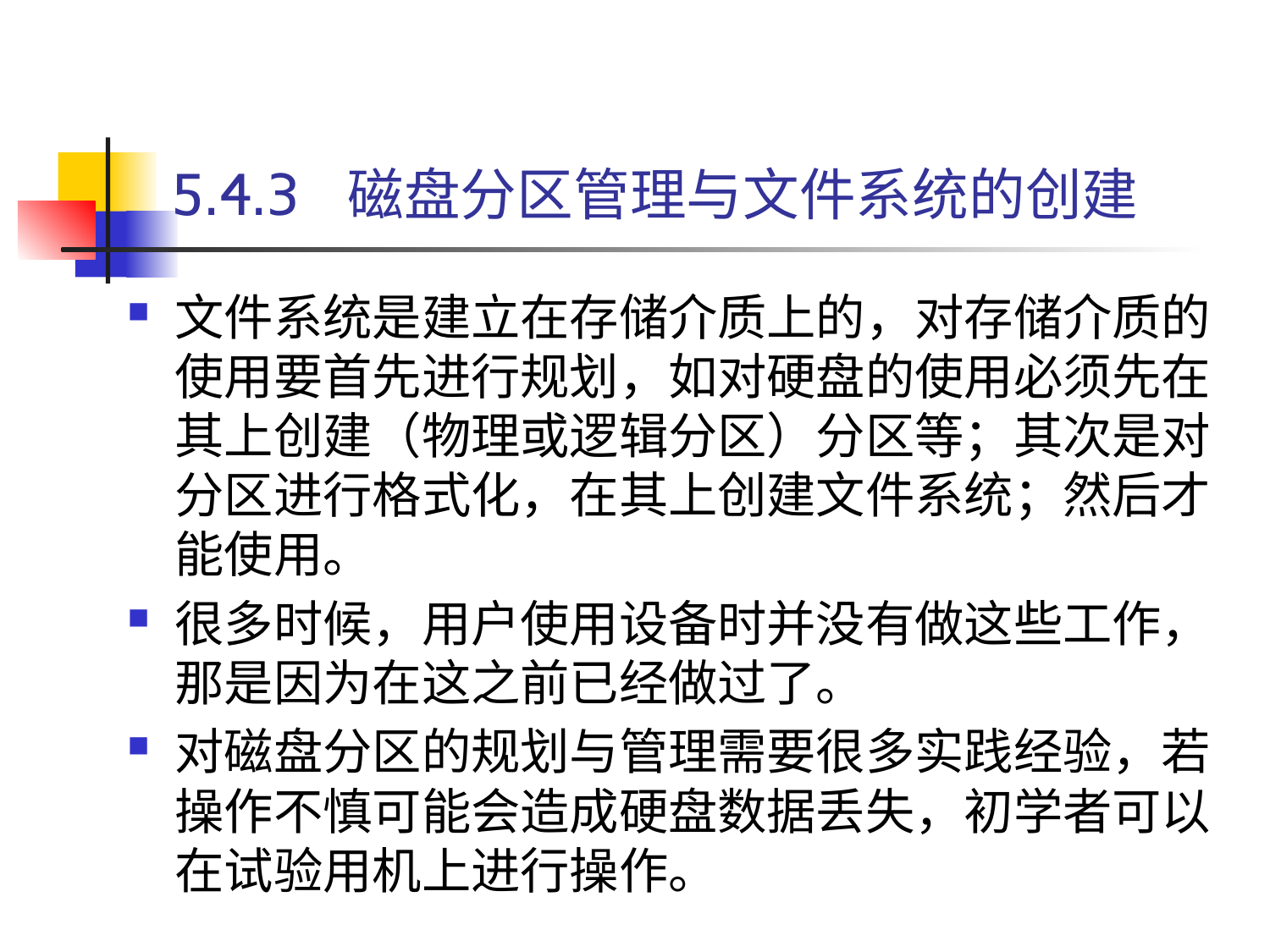

# 5.4.3  磁盘分区管理与文件系统的创建
文件系统是建立在存储介质上的，对存储介质的使用要首先进行规划，如对硬盘的使用必须先在其上创建（物理或逻辑分区）分区等；其次是对分区进行格式化，在其上创建文件系统；然后才能使用。
很多时候，用户使用设备时并没有做这些工作，那是因为在这之前已经做过了。
对磁盘分区的规划与管理需要很多实践经验，若操作不慎可能会造成硬盘数据丢失，初学者可以在试验用机上进行操作。